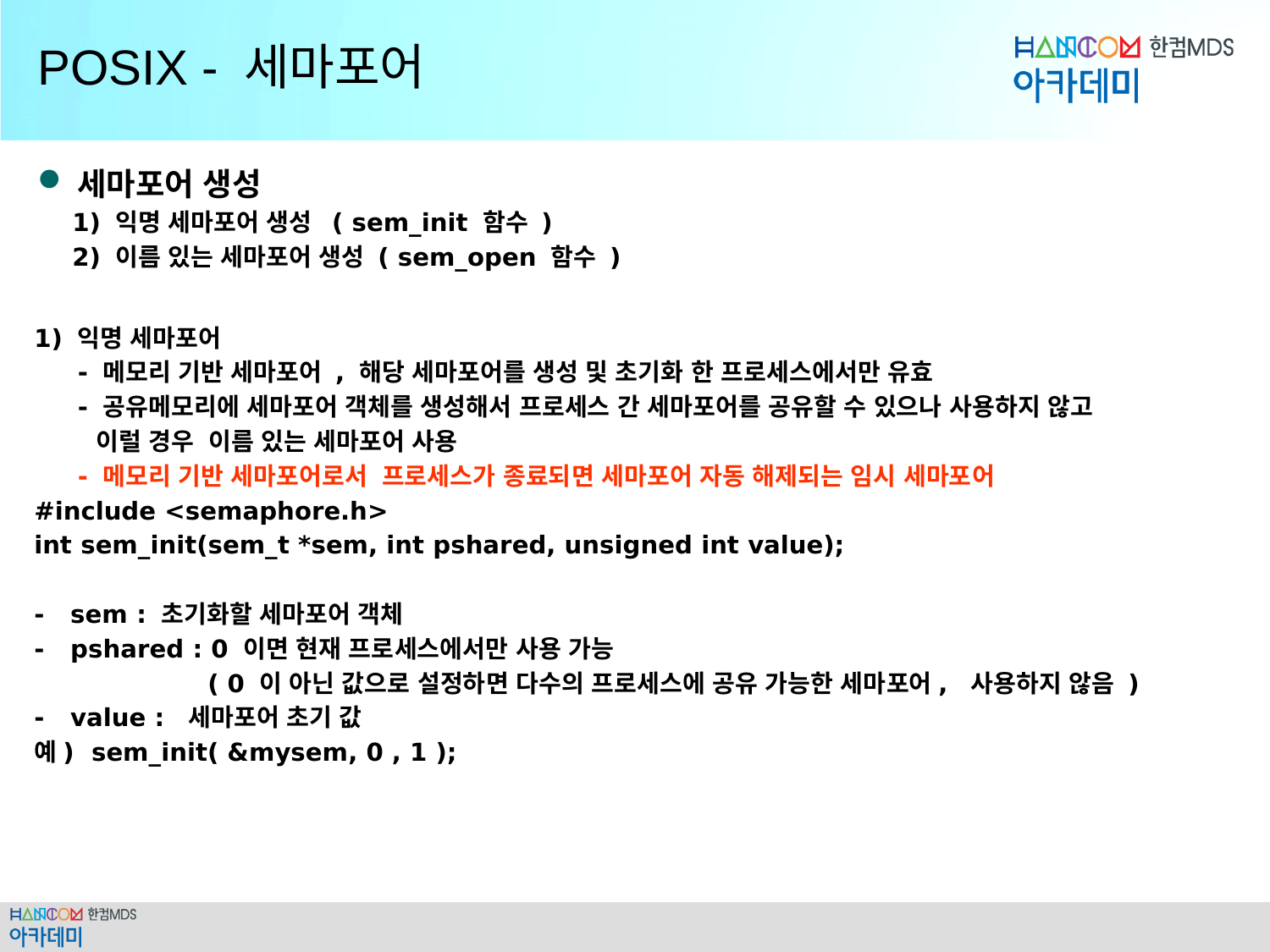

# POSIX - 세마포어
세마포어 생성
    1) 익명 세마포어 생성  ( sem_init 함수 )
    2) 이름 있는 세마포어 생성 ( sem_open 함수 )
1) 익명 세마포어
     - 메모리 기반 세마포어 , 해당 세마포어를 생성 및 초기화 한 프로세스에서만 유효
     - 공유메모리에 세마포어 객체를 생성해서 프로세스 간 세마포어를 공유할 수 있으나 사용하지 않고
        이럴 경우  이름 있는 세마포어 사용
     - 메모리 기반 세마포어로서  프로세스가 종료되면 세마포어 자동 해제되는 임시 세마포어
#include <semaphore.h>
int sem_init(sem_t *sem, int pshared, unsigned int value);

-   sem : 초기화할 세마포어 객체
-   pshared : 0 이면 현재 프로세스에서만 사용 가능
                    ( 0 이 아닌 값으로 설정하면 다수의 프로세스에 공유 가능한 세마포어,  사용하지 않음 )
-   value :  세마포어 초기 값
예)  sem_init( &mysem, 0 , 1 );